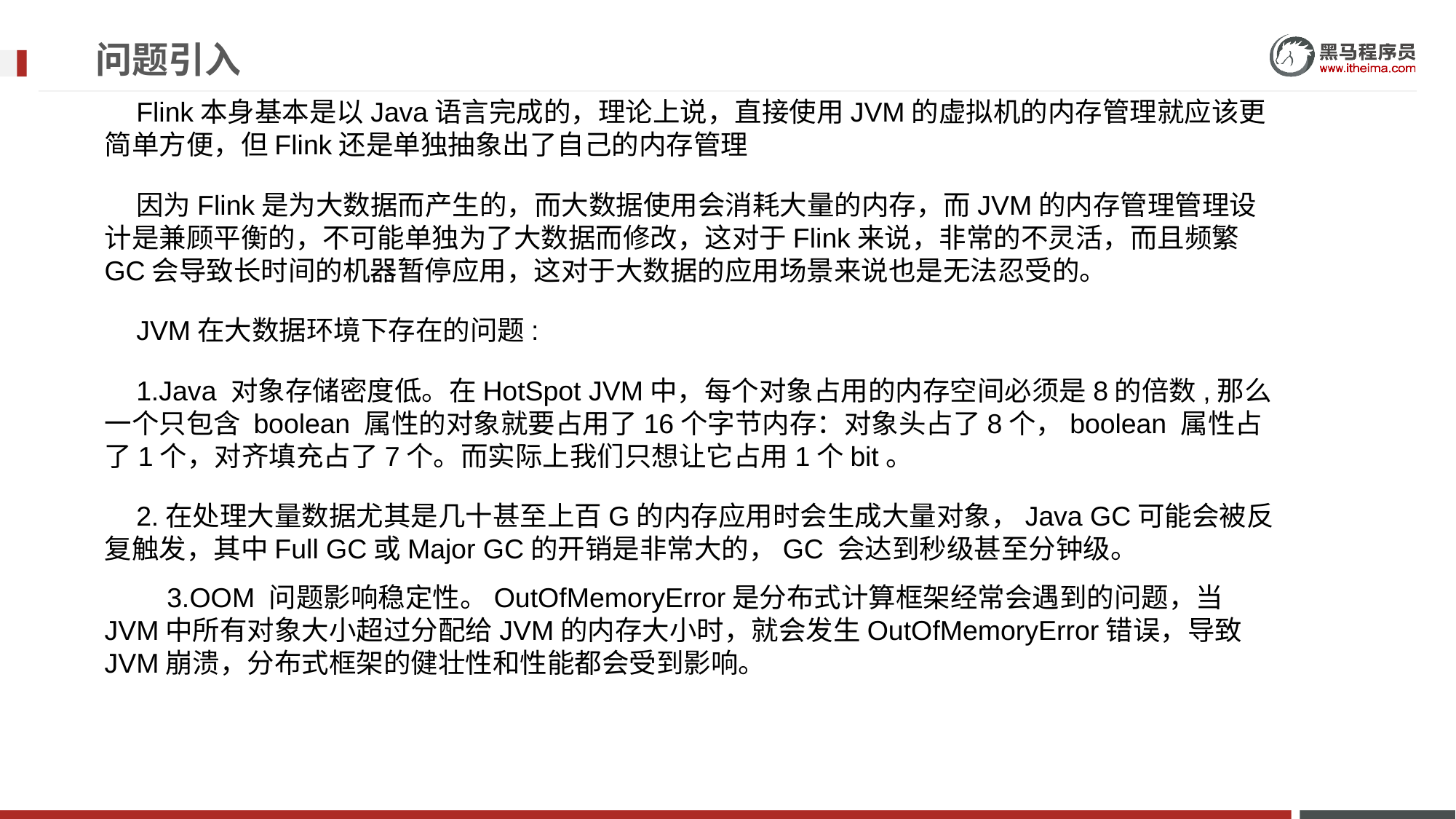

# 问题引入
Flink本身基本是以Java语言完成的，理论上说，直接使用JVM的虚拟机的内存管理就应该更简单方便，但Flink还是单独抽象出了自己的内存管理
因为Flink是为大数据而产生的，而大数据使用会消耗大量的内存，而JVM的内存管理管理设计是兼顾平衡的，不可能单独为了大数据而修改，这对于Flink来说，非常的不灵活，而且频繁GC会导致长时间的机器暂停应用，这对于大数据的应用场景来说也是无法忍受的。
JVM在大数据环境下存在的问题:
1.Java 对象存储密度低。在HotSpot JVM中，每个对象占用的内存空间必须是8的倍数,那么一个只包含 boolean 属性的对象就要占用了16个字节内存：对象头占了8个，boolean 属性占了1个，对齐填充占了7个。而实际上我们只想让它占用1个bit。
2.在处理大量数据尤其是几十甚至上百G的内存应用时会生成大量对象，Java GC可能会被反复触发，其中Full GC或Major GC的开销是非常大的，GC 会达到秒级甚至分钟级。
    3.OOM 问题影响稳定性。OutOfMemoryError是分布式计算框架经常会遇到的问题，当JVM中所有对象大小超过分配给JVM的内存大小时，就会发生OutOfMemoryError错误，导致JVM崩溃，分布式框架的健壮性和性能都会受到影响。